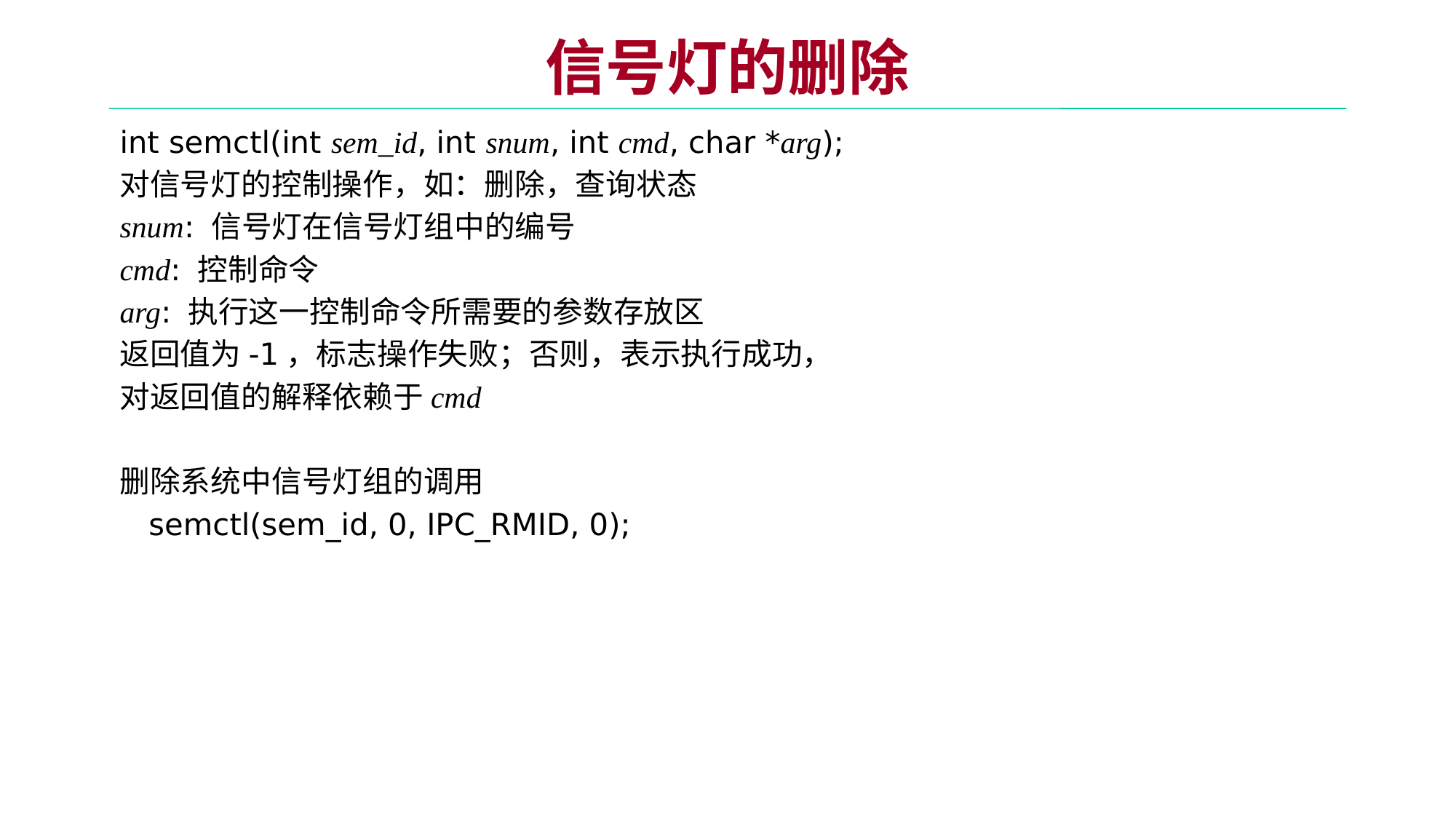

# 信号灯的删除
int semctl(int sem_id, int snum, int cmd, char *arg);
对信号灯的控制操作，如：删除，查询状态
snum: 信号灯在信号灯组中的编号
cmd: 控制命令
arg: 执行这一控制命令所需要的参数存放区
返回值为-1，标志操作失败；否则，表示执行成功，
对返回值的解释依赖于cmd

删除系统中信号灯组的调用
   semctl(sem_id, 0, IPC_RMID, 0);